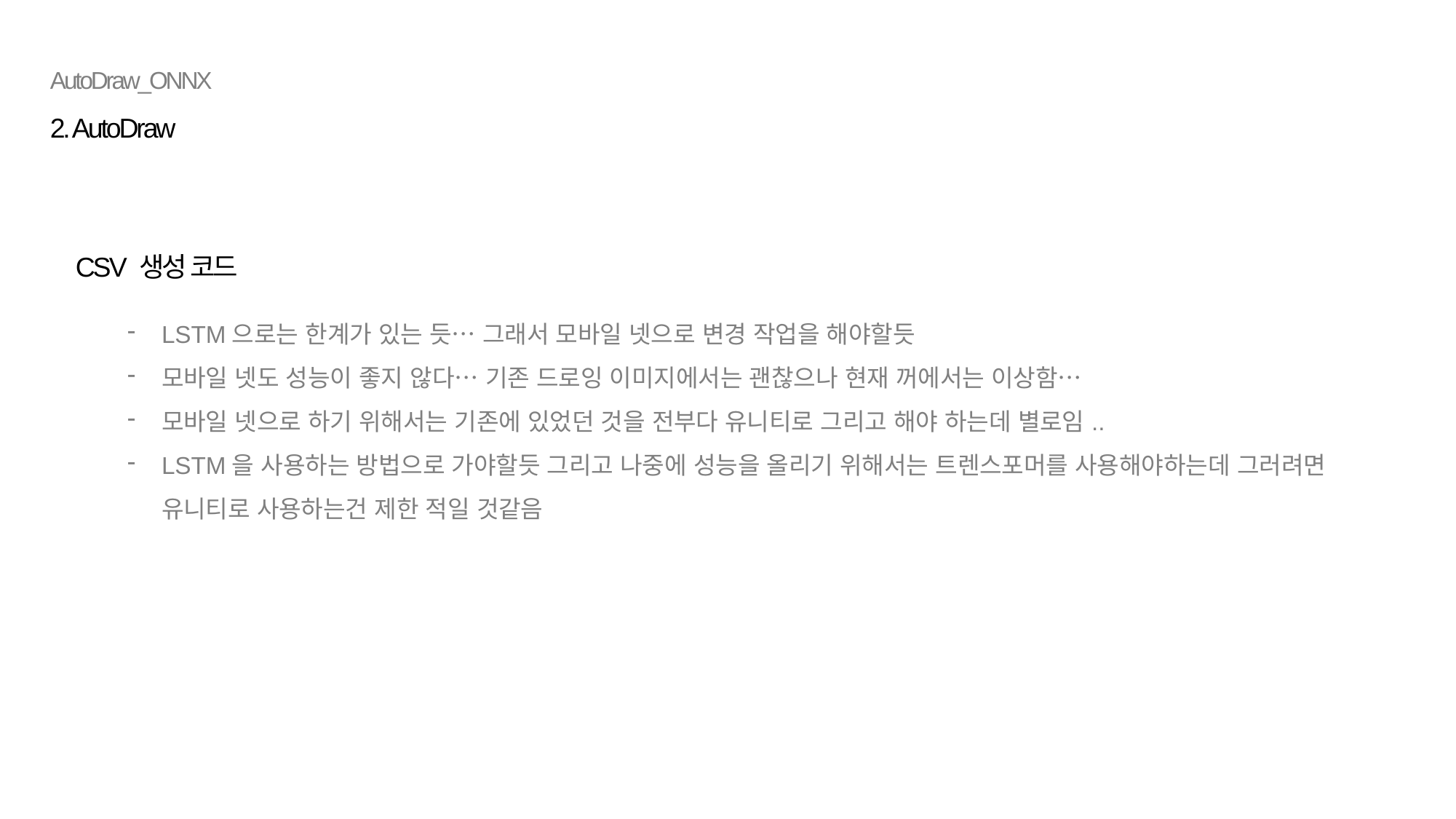

AutoDraw_ONNX
2. AutoDraw
CSV 생성 코드
LSTM으로는 한계가 있는 듯… 그래서 모바일 넷으로 변경 작업을 해야할듯
모바일 넷도 성능이 좋지 않다… 기존 드로잉 이미지에서는 괜찮으나 현재 꺼에서는 이상함…
모바일 넷으로 하기 위해서는 기존에 있었던 것을 전부다 유니티로 그리고 해야 하는데 별로임..
LSTM을 사용하는 방법으로 가야할듯 그리고 나중에 성능을 올리기 위해서는 트렌스포머를 사용해야하는데 그러려면 유니티로 사용하는건 제한 적일 것같음